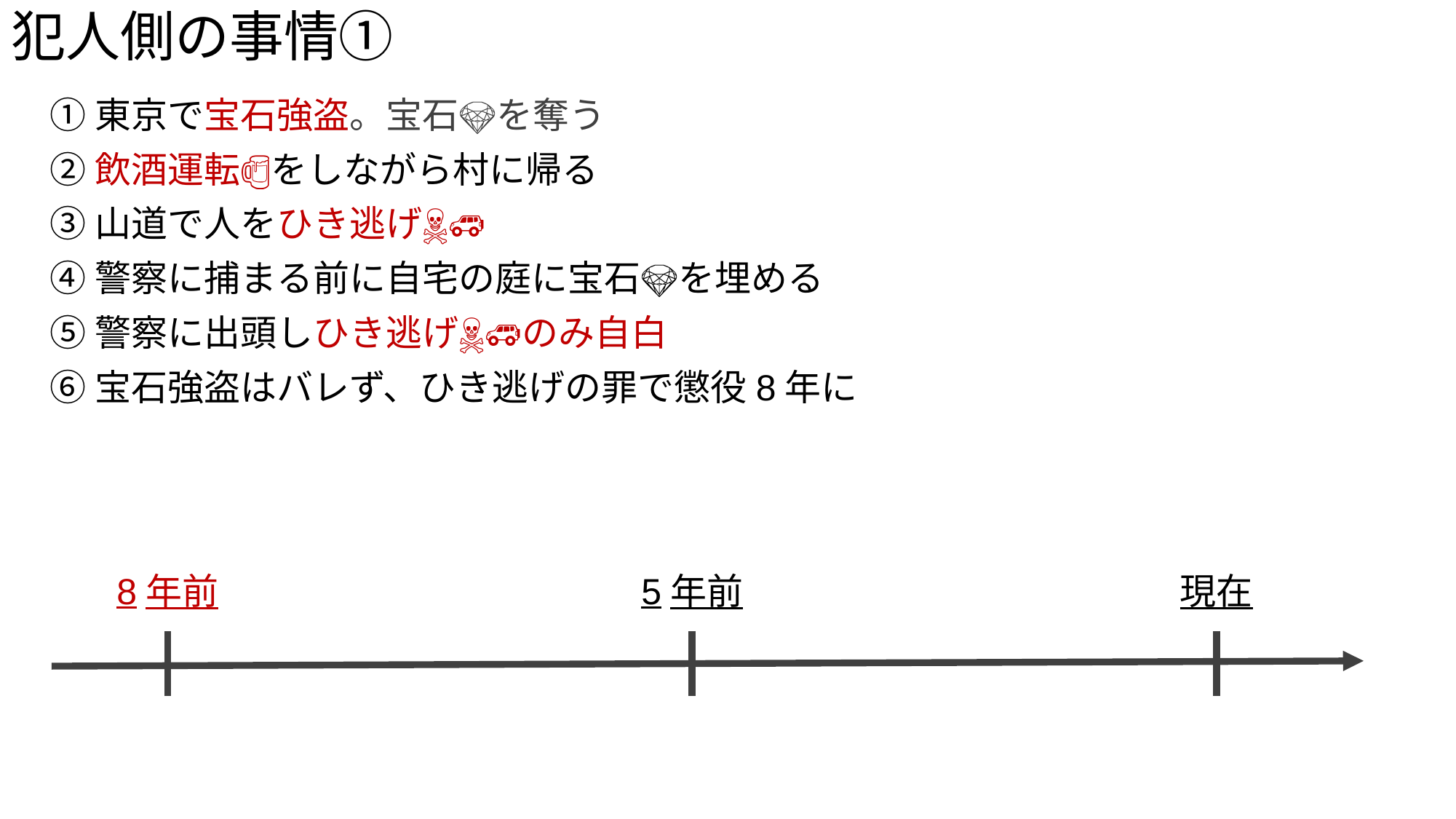

# 犯人側の事情①
①東京で宝石強盗。宝石💎を奪う
②飲酒運転🍺をしながら村に帰る
③山道で人をひき逃げ☠🚙
④警察に捕まる前に自宅の庭に宝石💎を埋める
⑤警察に出頭しひき逃げ☠🚙のみ自白
⑥宝石強盗はバレず、ひき逃げの罪で懲役8年に
8年前
5年前
現在